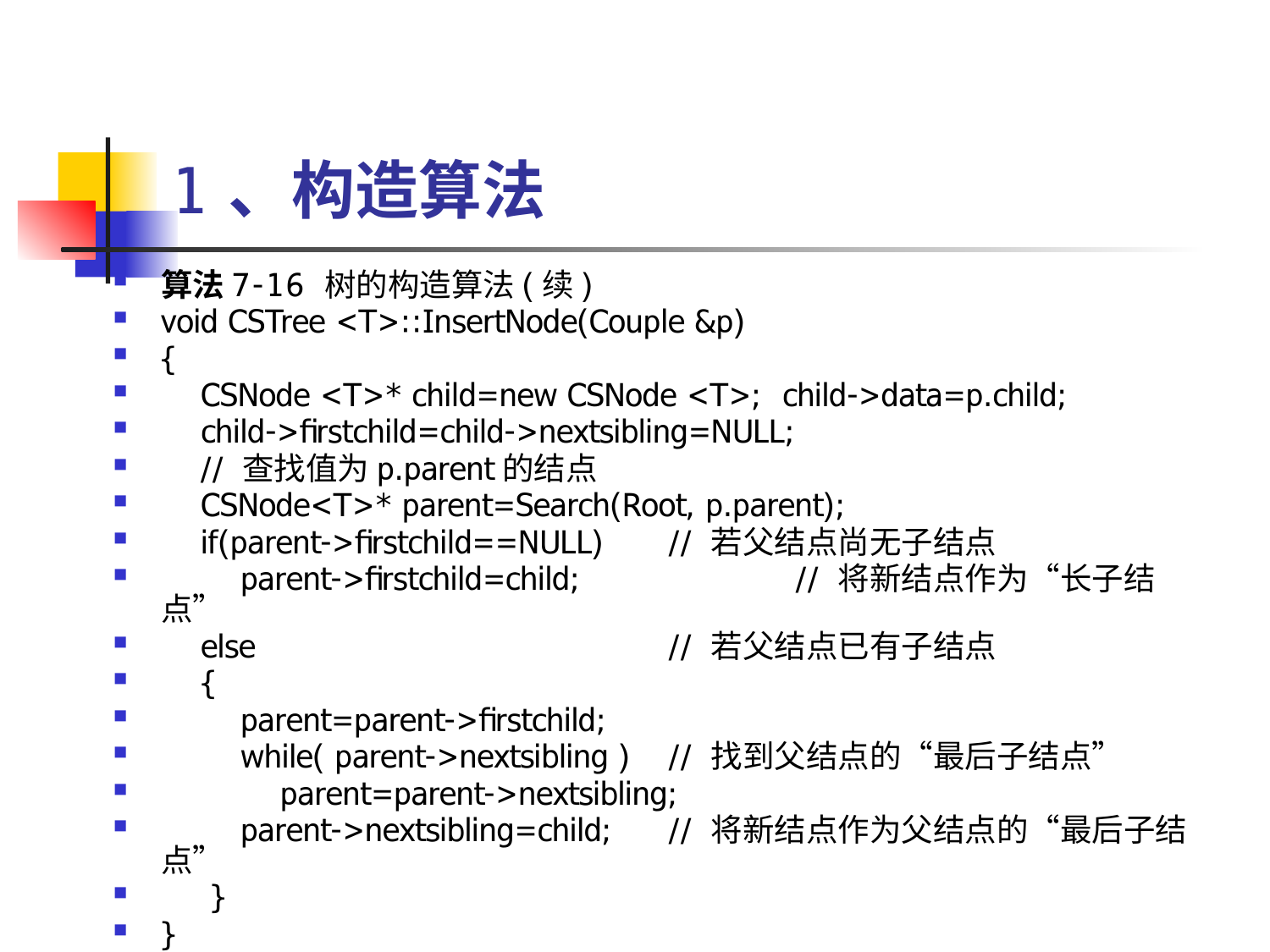

# 1、构造算法
算法7-16 树的构造算法(续)
void CSTree <T>::InsertNode(Couple &p)
{
    CSNode <T>* child=new CSNode <T>;  child->data=p.child;
    child->firstchild=child->nextsibling=NULL;
    // 查找值为p.parent的结点
    CSNode<T>* parent=Search(Root, p.parent);
    if(parent->firstchild==NULL)	// 若父结点尚无子结点
        parent->firstchild=child;		// 将新结点作为“长子结点”
    else				// 若父结点已有子结点
    {
        parent=parent->firstchild;
        while( parent->nextsibling )	// 找到父结点的“最后子结点”
            parent=parent->nextsibling;
        parent->nextsibling=child;	// 将新结点作为父结点的“最后子结点”
     }
}